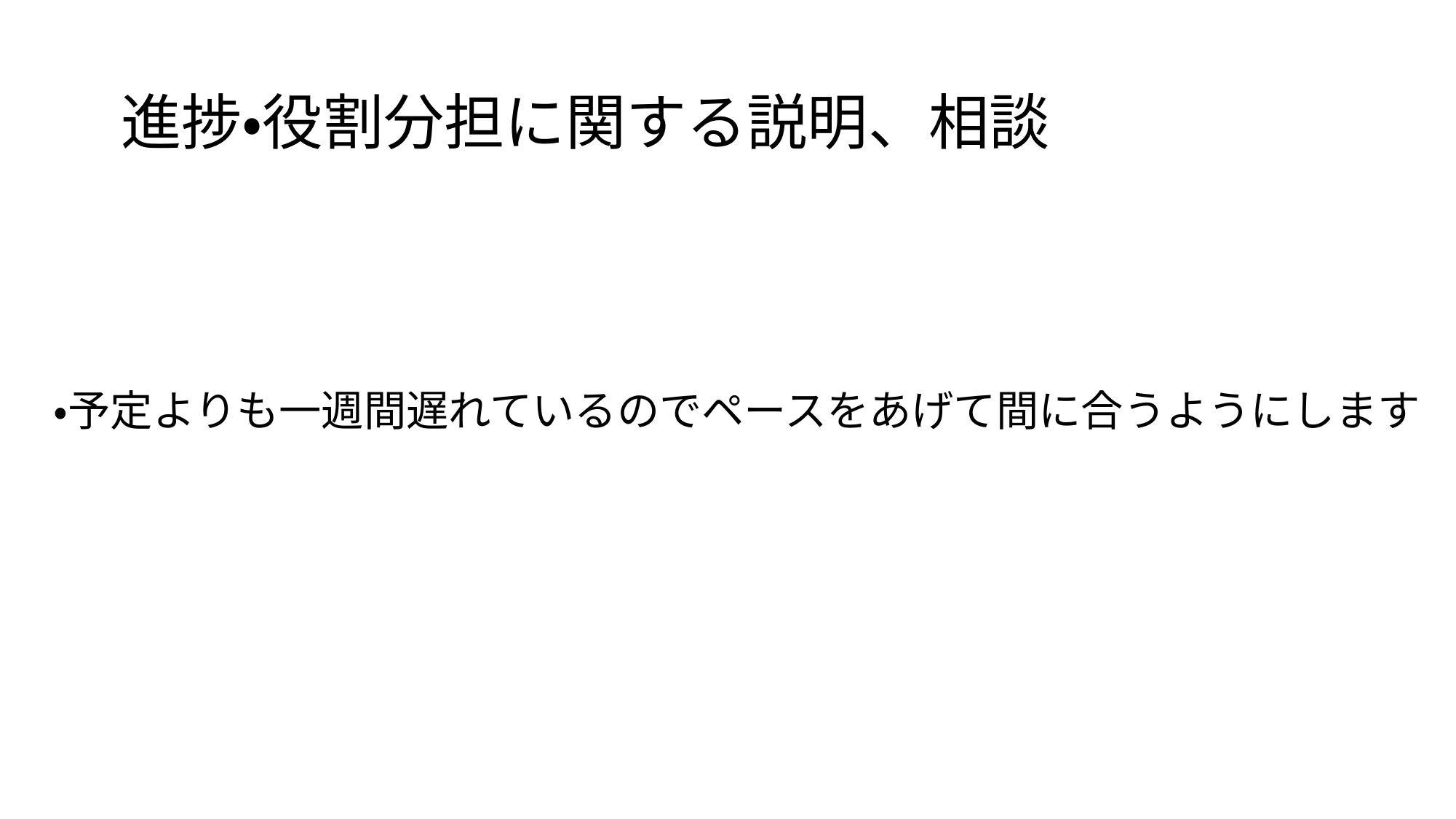

進捗・役割分担に関する説明、相談
・予定よりも一週間遅れているのでペースをあげて間に合うようにします